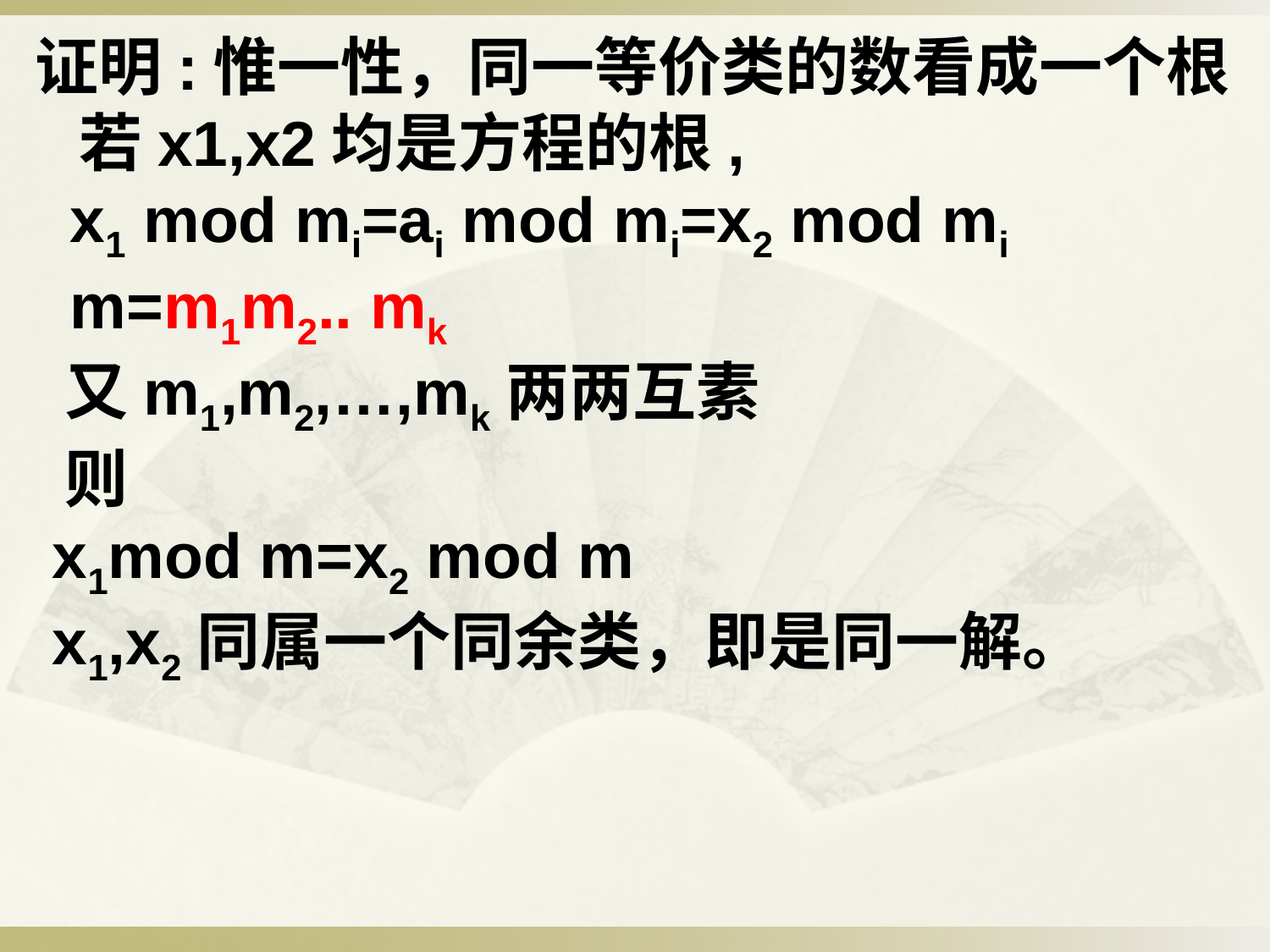

证明:惟一性，同一等价类的数看成一个根
  若x1,x2均是方程的根,
  x1 mod mi=ai mod mi=x2 mod mi
  m=m1m2.. mk
 又m1,m2,…,mk两两互素
 则
 x1mod m=x2 mod m
 x1,x2同属一个同余类，即是同一解。